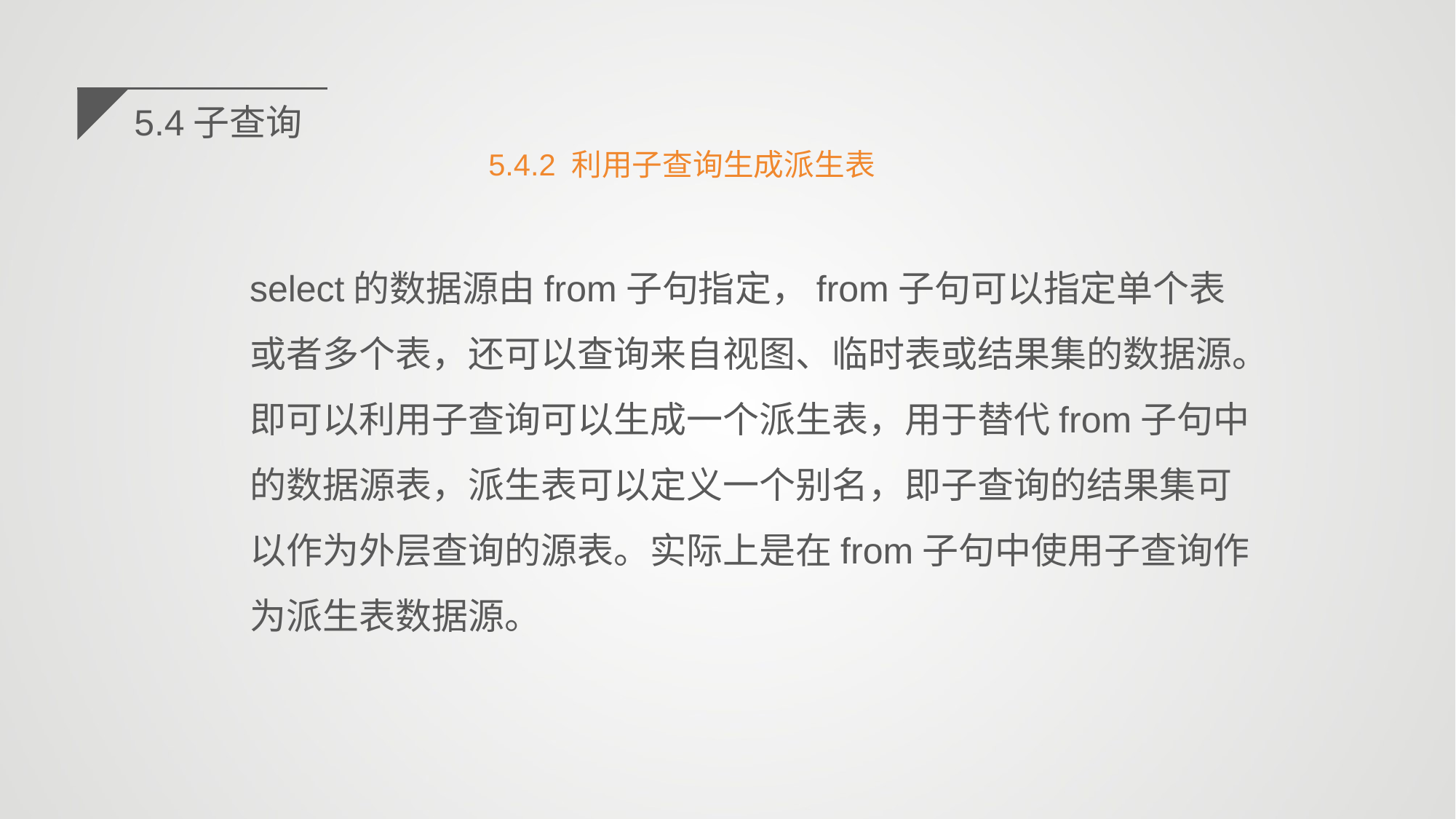

5.4子查询

5.4.2 利用子查询生成派生表
select的数据源由from子句指定，from子句可以指定单个表或者多个表，还可以查询来自视图、临时表或结果集的数据源。即可以利用子查询可以生成一个派生表，用于替代from子句中的数据源表，派生表可以定义一个别名，即子查询的结果集可以作为外层查询的源表。实际上是在from子句中使用子查询作为派生表数据源。